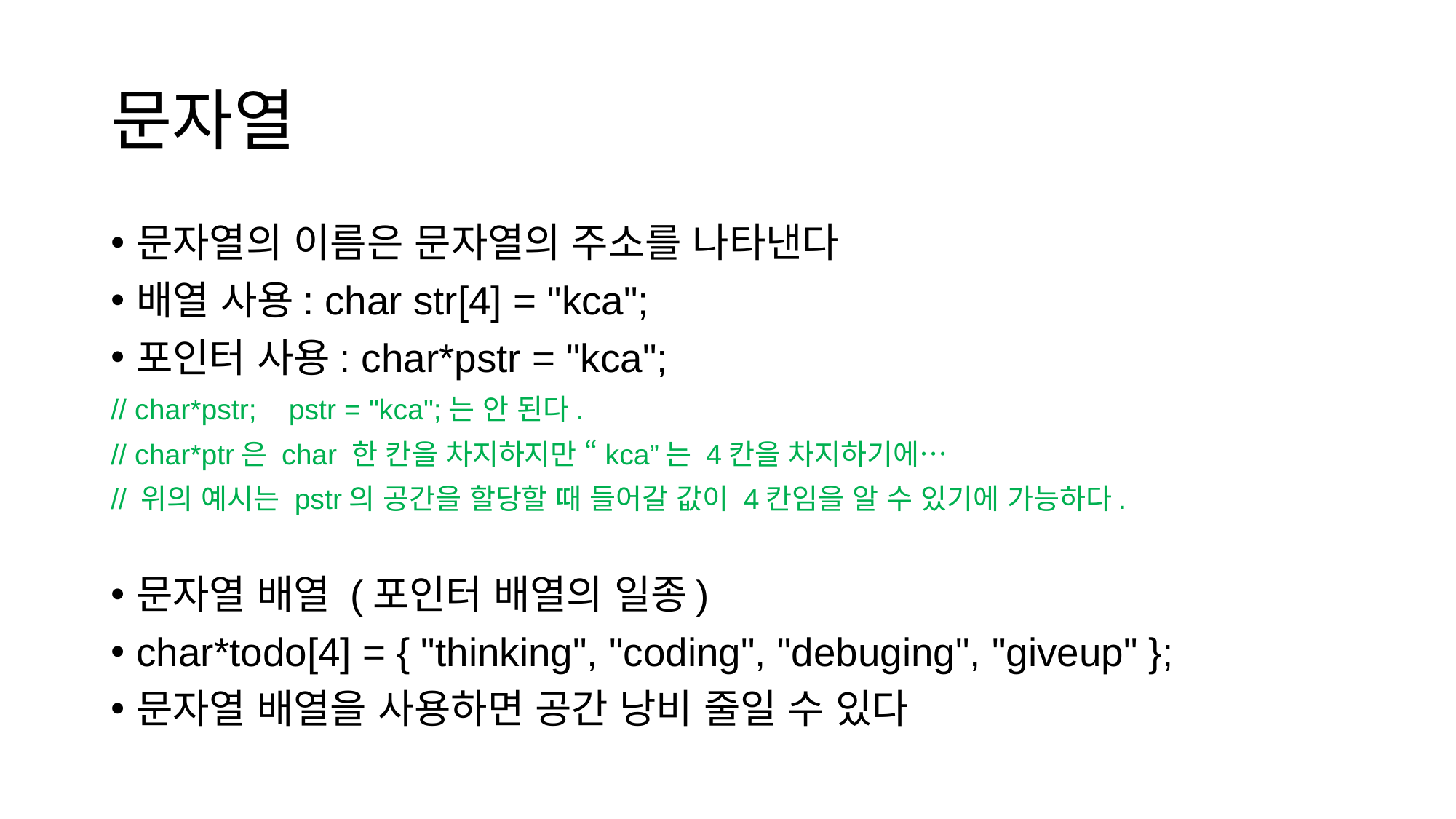

문자열
문자열의 이름은 문자열의 주소를 나타낸다
배열 사용: char str[4] = "kca";
포인터 사용: char*pstr = "kca";
// char*pstr;    pstr = "kca";는 안 된다.
// char*ptr은 char 한 칸을 차지하지만 “kca”는 4칸을 차지하기에…
// 위의 예시는 pstr의 공간을 할당할 때 들어갈 값이 4칸임을 알 수 있기에 가능하다.

문자열 배열 (포인터 배열의 일종)
char*todo[4] = { "thinking", "coding", "debuging", "giveup" };
문자열 배열을 사용하면 공간 낭비 줄일 수 있다